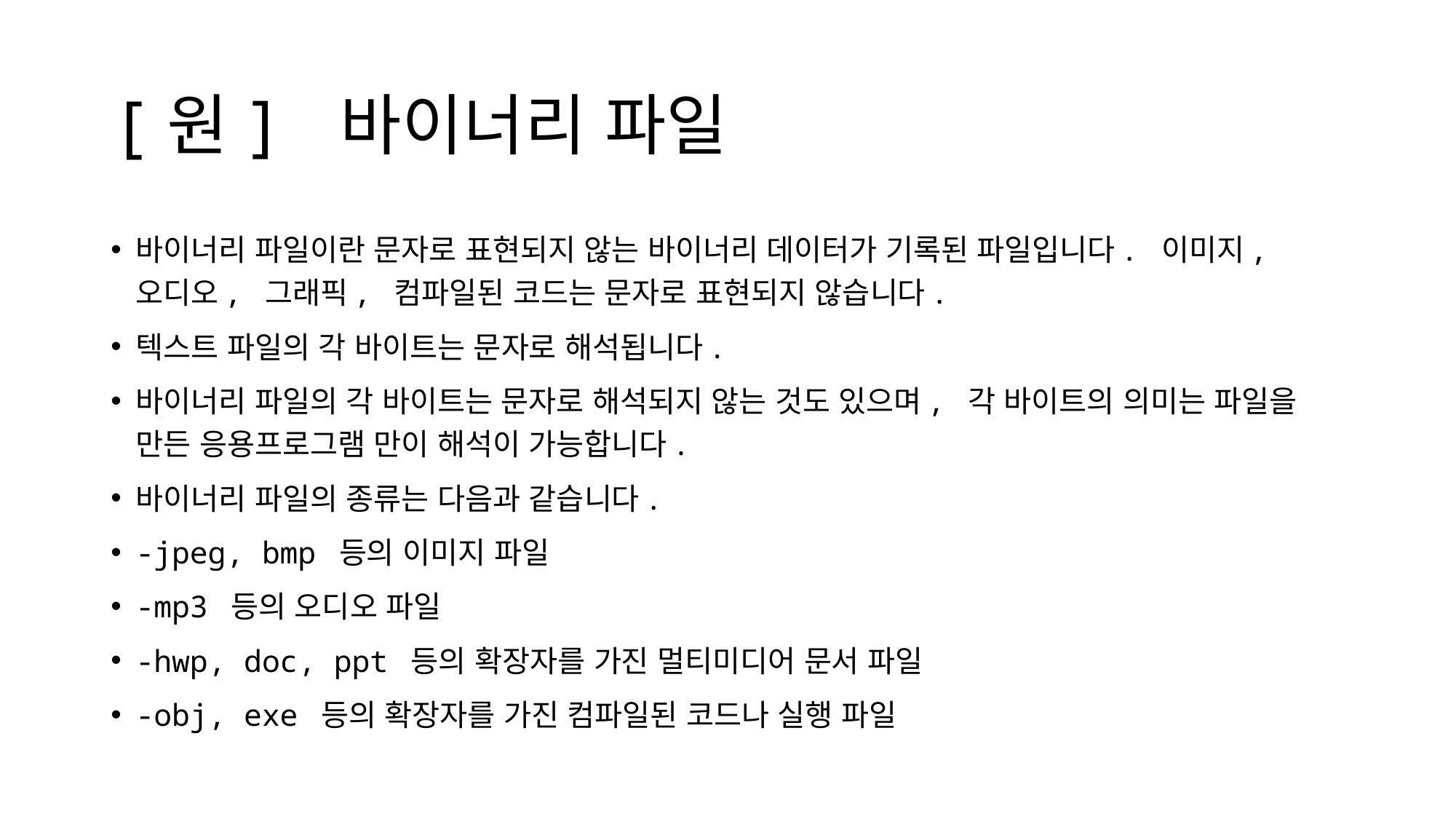

# [원] 바이너리 파일
바이너리 파일이란 문자로 표현되지 않는 바이너리 데이터가 기록된 파일입니다. 이미지, 오디오, 그래픽, 컴파일된 코드는 문자로 표현되지 않습니다.
텍스트 파일의 각 바이트는 문자로 해석됩니다.
바이너리 파일의 각 바이트는 문자로 해석되지 않는 것도 있으며, 각 바이트의 의미는 파일을 만든 응용프로그램 만이 해석이 가능합니다.
바이너리 파일의 종류는 다음과 같습니다.
-jpeg, bmp 등의 이미지 파일
-mp3 등의 오디오 파일
-hwp, doc, ppt 등의 확장자를 가진 멀티미디어 문서 파일
-obj, exe 등의 확장자를 가진 컴파일된 코드나 실행 파일